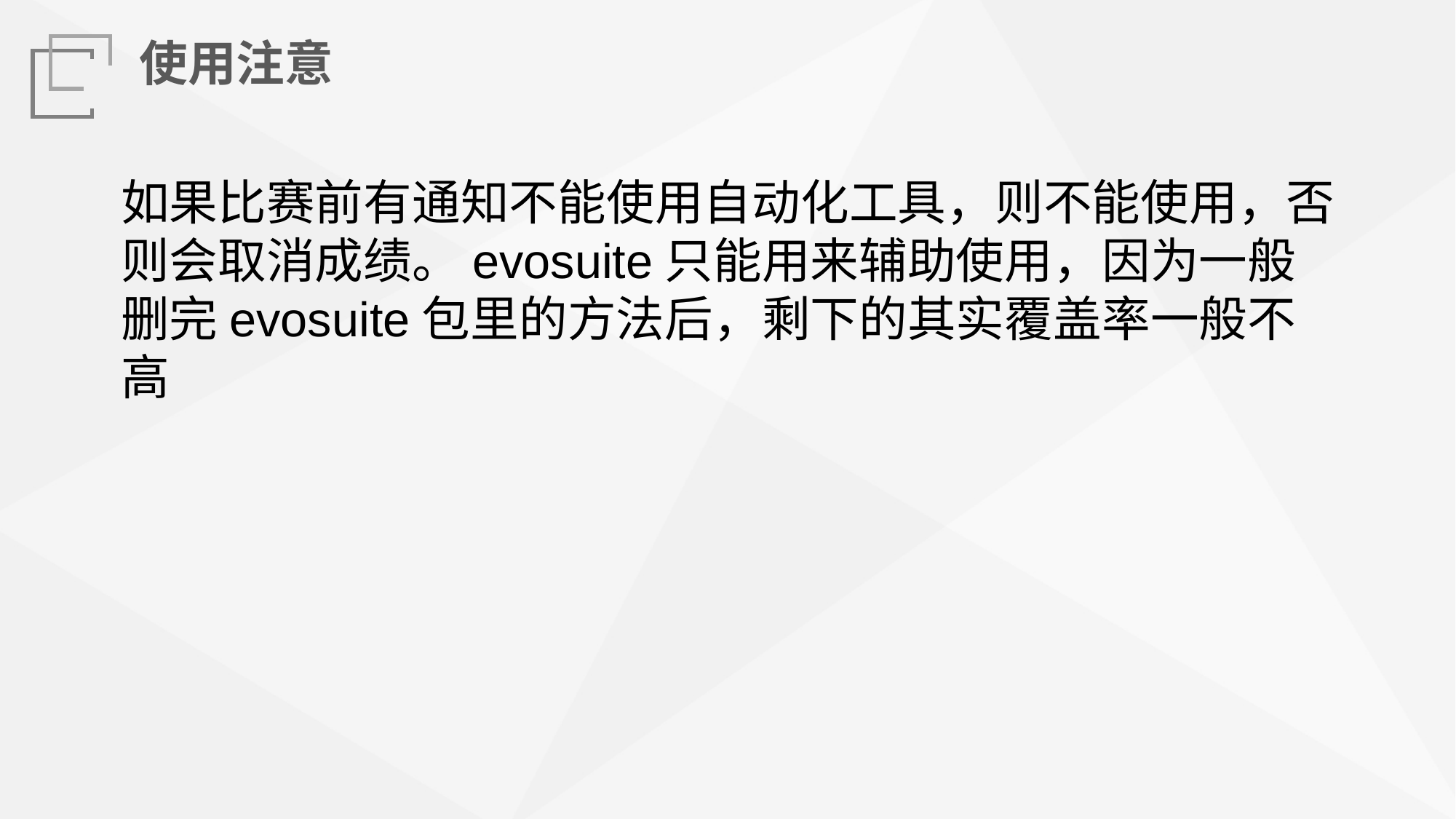

使用注意

如果比赛前有通知不能使用自动化工具，则不能使用，否则会取消成绩。evosuite只能用来辅助使用，因为一般删完evosuite包里的方法后，剩下的其实覆盖率一般不高